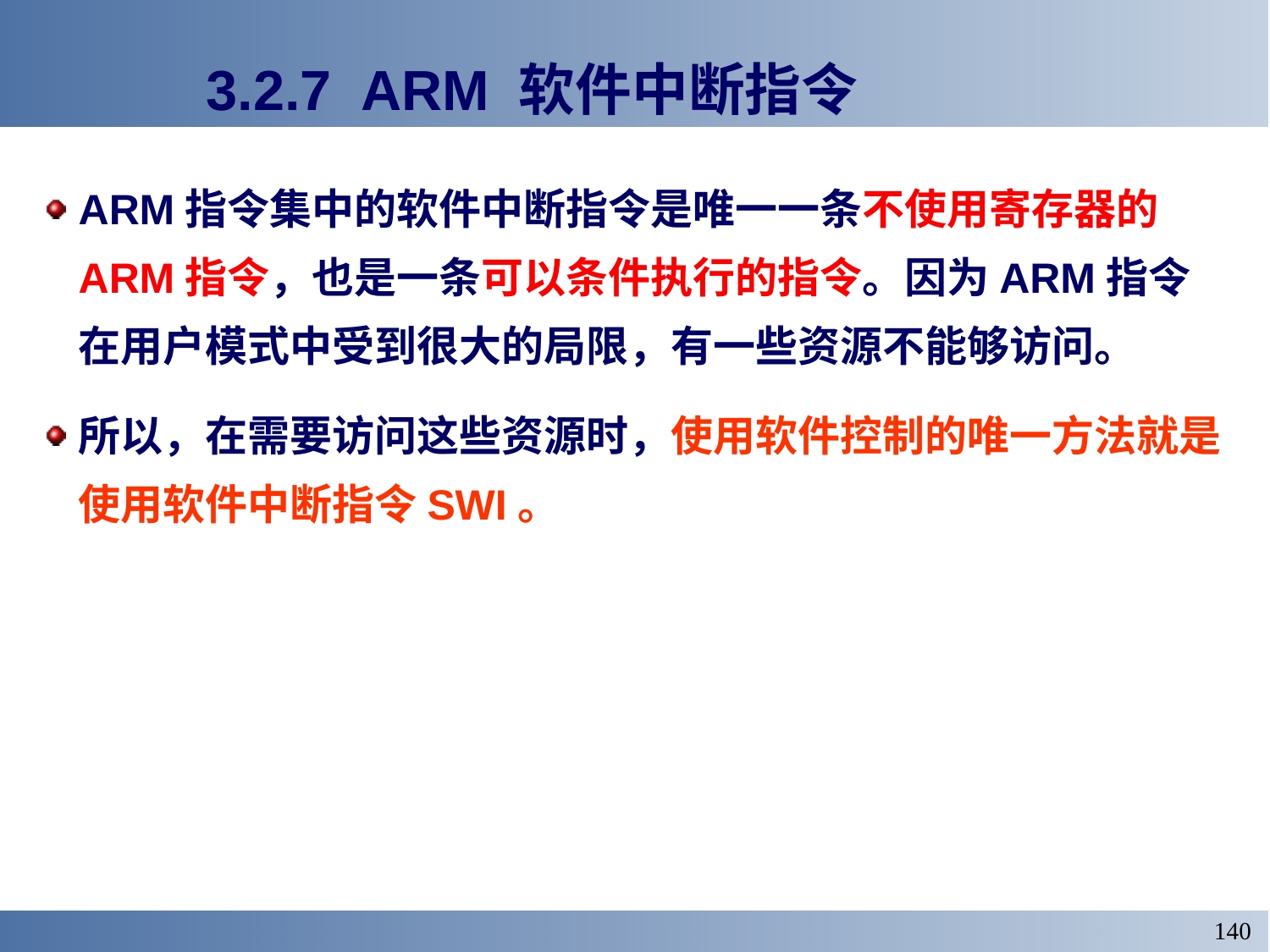

# 3.2.7  ARM 软件中断指令
ARM指令集中的软件中断指令是唯一一条不使用寄存器的ARM指令，也是一条可以条件执行的指令。因为ARM指令在用户模式中受到很大的局限，有一些资源不能够访问。
所以，在需要访问这些资源时，使用软件控制的唯一方法就是使用软件中断指令SWI。